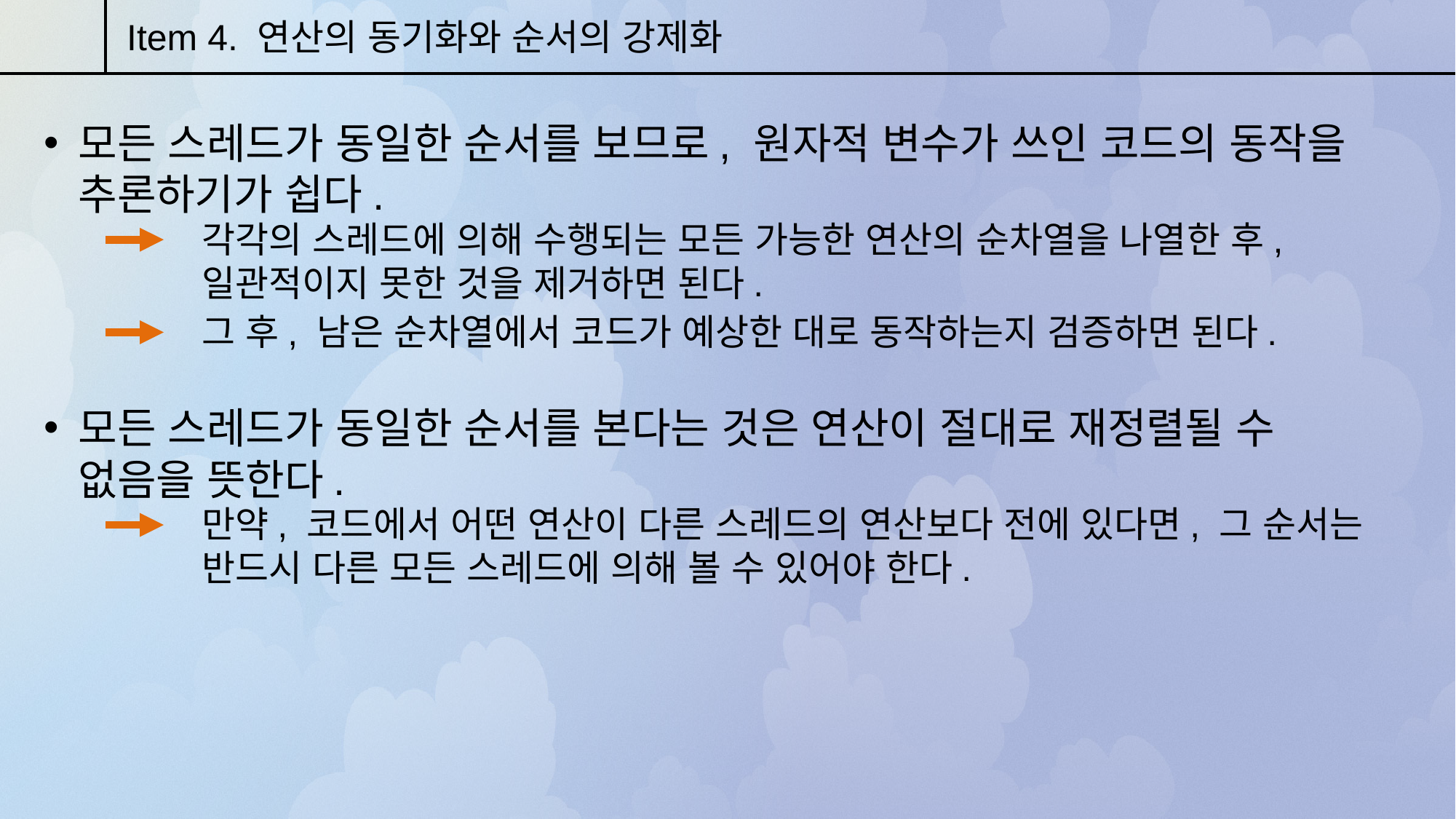

Item 4. 연산의 동기화와 순서의 강제화
모든 스레드가 동일한 순서를 보므로, 원자적 변수가 쓰인 코드의 동작을 추론하기가 쉽다.
각각의 스레드에 의해 수행되는 모든 가능한 연산의 순차열을 나열한 후, 일관적이지 못한 것을 제거하면 된다.
그 후, 남은 순차열에서 코드가 예상한 대로 동작하는지 검증하면 된다.
모든 스레드가 동일한 순서를 본다는 것은 연산이 절대로 재정렬될 수 없음을 뜻한다.
만약, 코드에서 어떤 연산이 다른 스레드의 연산보다 전에 있다면, 그 순서는 반드시 다른 모든 스레드에 의해 볼 수 있어야 한다.